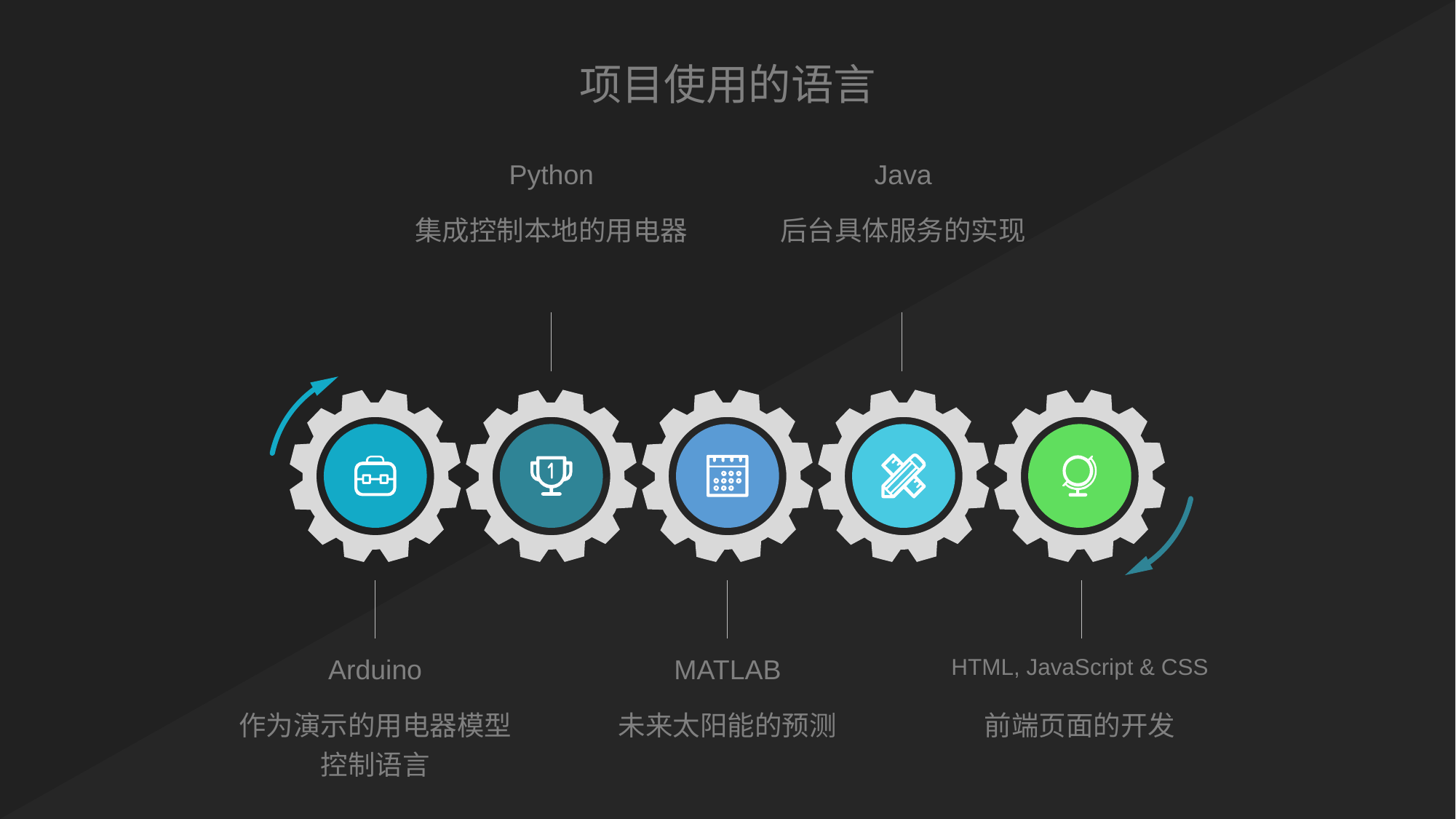

项目使用的语言
Python
Java
集成控制本地的用电器
后台具体服务的实现

Arduino
MATLAB
HTML, JavaScript & CSS
作为演示的用电器模型控制语言
未来太阳能的预测
前端页面的开发